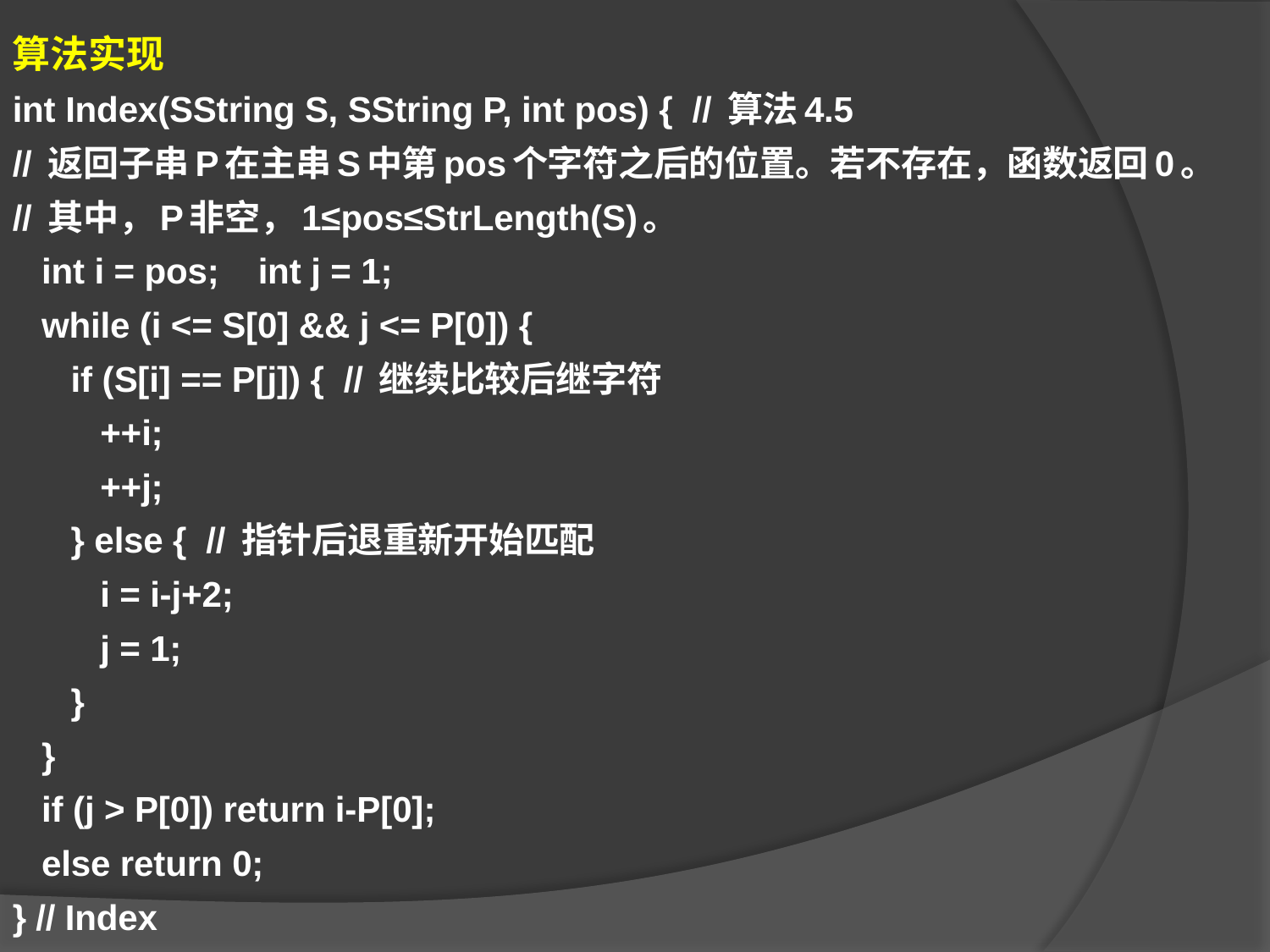

# 算法实现
int Index(SString S, SString P, int pos) {  // 算法4.5
// 返回子串P在主串S中第pos个字符之后的位置。若不存在，函数返回0。
// 其中，P非空，1≤pos≤StrLength(S)。
   int i = pos;    int j = 1;
   while (i <= S[0] && j <= P[0]) {
      if (S[i] == P[j]) {  // 继续比较后继字符
         ++i;
         ++j;
      } else {  // 指针后退重新开始匹配
         i = i-j+2;
         j = 1;
      }
   }
   if (j > P[0]) return i-P[0];
   else return 0;
} // Index